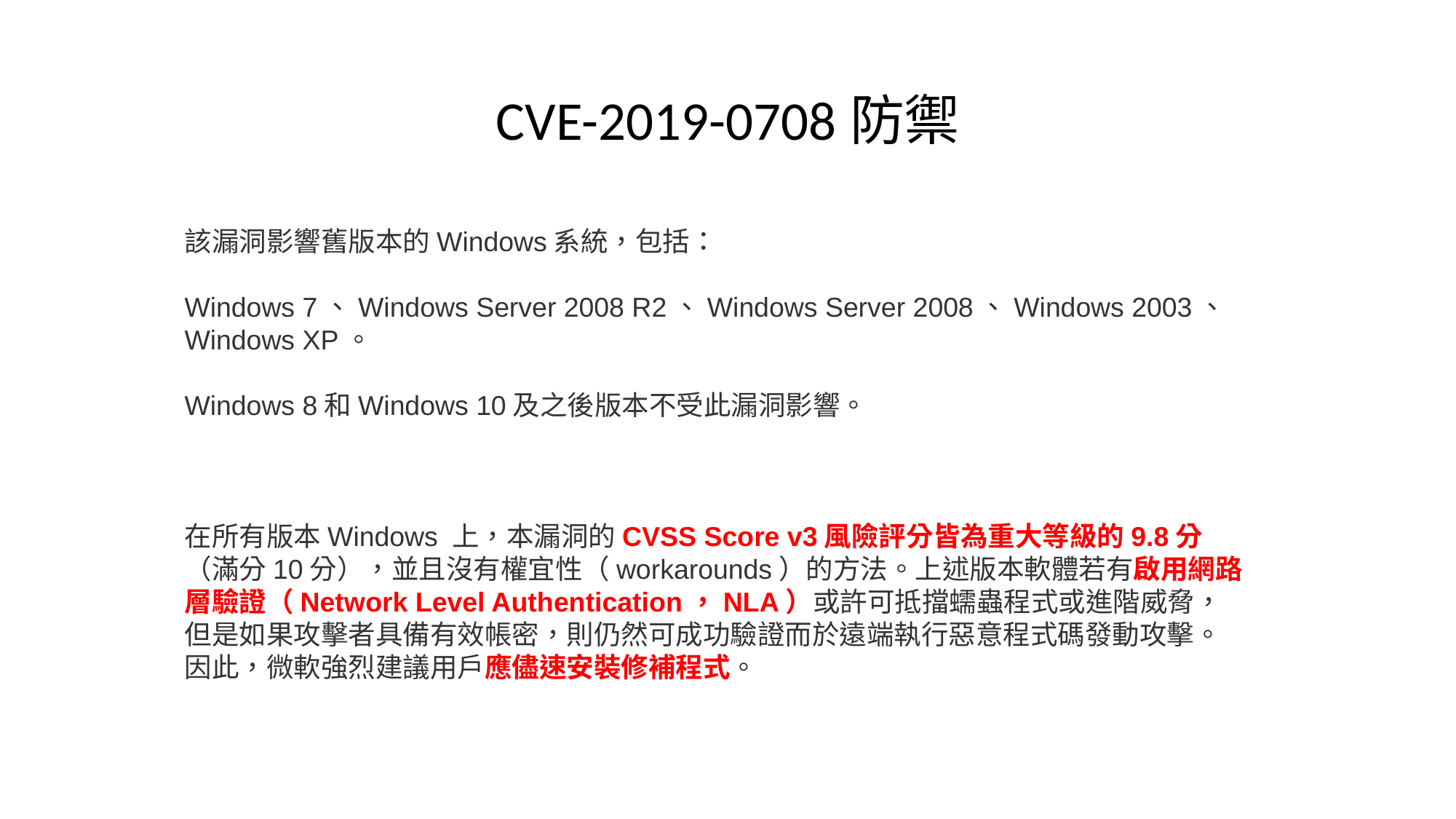

# CVE-2019-0708防禦
該漏洞影響舊版本的Windows系統，包括：

Windows 7、Windows Server 2008 R2、Windows Server 2008、Windows 2003、Windows XP。

Windows 8和Windows 10及之後版本不受此漏洞影響。

在所有版本Windows 上，本漏洞的CVSS Score v3風險評分皆為重大等級的9.8分（滿分10分），並且沒有權宜性（workarounds）的方法。上述版本軟體若有啟用網路層驗證（Network Level Authentication，NLA）或許可抵擋蠕蟲程式或進階威脅，但是如果攻擊者具備有效帳密，則仍然可成功驗證而於遠端執行惡意程式碼發動攻擊。因此，微軟強烈建議用戶應儘速安裝修補程式。